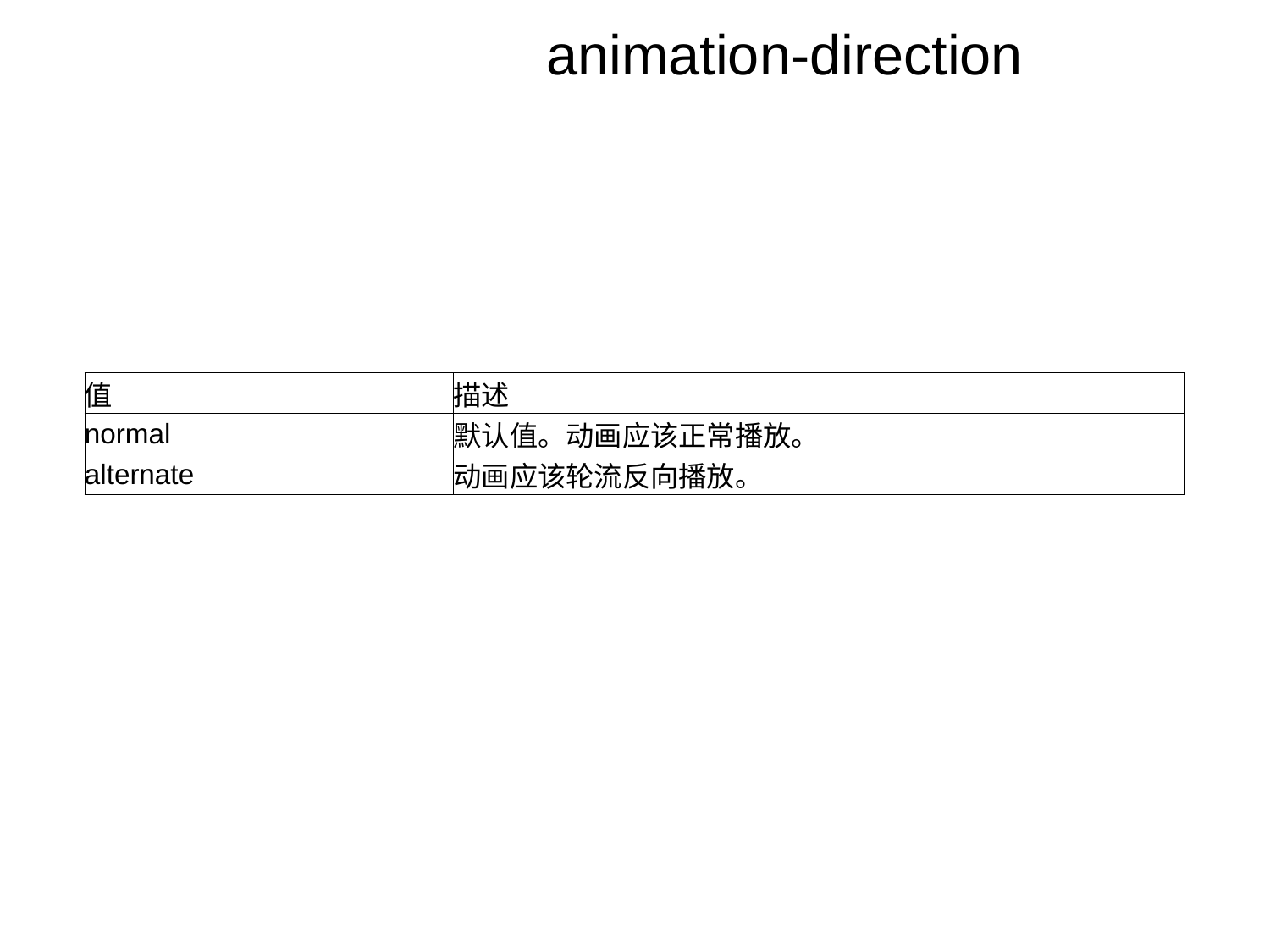

# animation-direction
| 值 | 描述 |
| --- | --- |
| normal | 默认值。动画应该正常播放。 |
| alternate | 动画应该轮流反向播放。 |